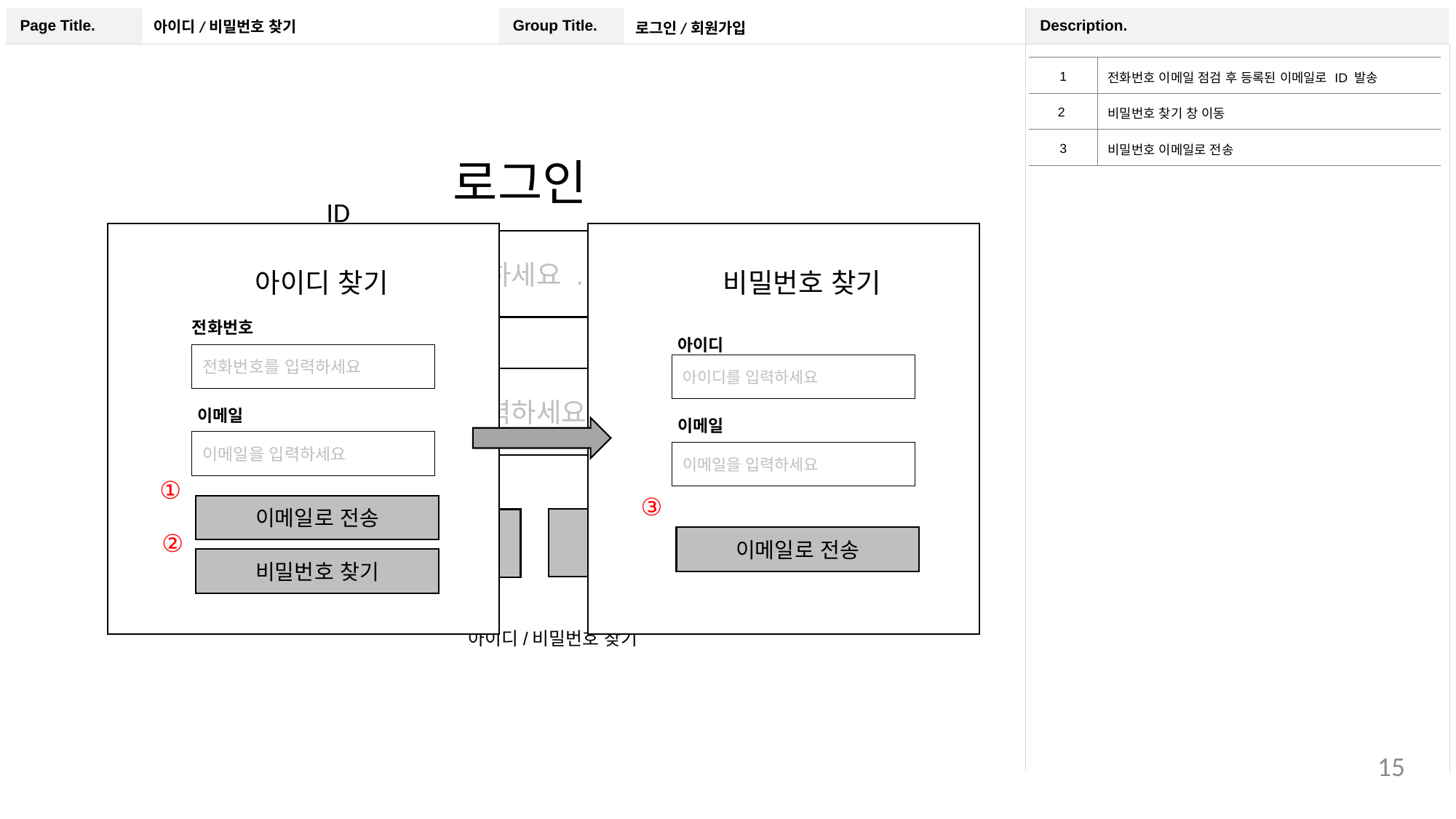

④
⑤
⑥
⑦
⑧
⑨
⑩

아이디/비밀번호 찾기
로그인/회원가입
| 1 | 전화번호 이메일 점검 후 등록된 이메일로 ID 발송 |
| --- | --- |
| 2 | 비밀번호 찾기 창 이동 |
| 3 | 비밀번호 이메일로 전송 |
로그인
ID

아이디를 입력하세요 .
아이디 찾기
비밀번호 찾기
전화번호
Pass word
아이디
전화번호를 입력하세요
아이디를 입력하세요
비밀번호를 입력하세요.
이메일
이메일

이메일을 입력하세요
이메일을 입력하세요
①

③
이메일로 전송
회원가입
로그인
②
이메일로 전송
비밀번호 찾기
아이디/비밀번호 찾기
15